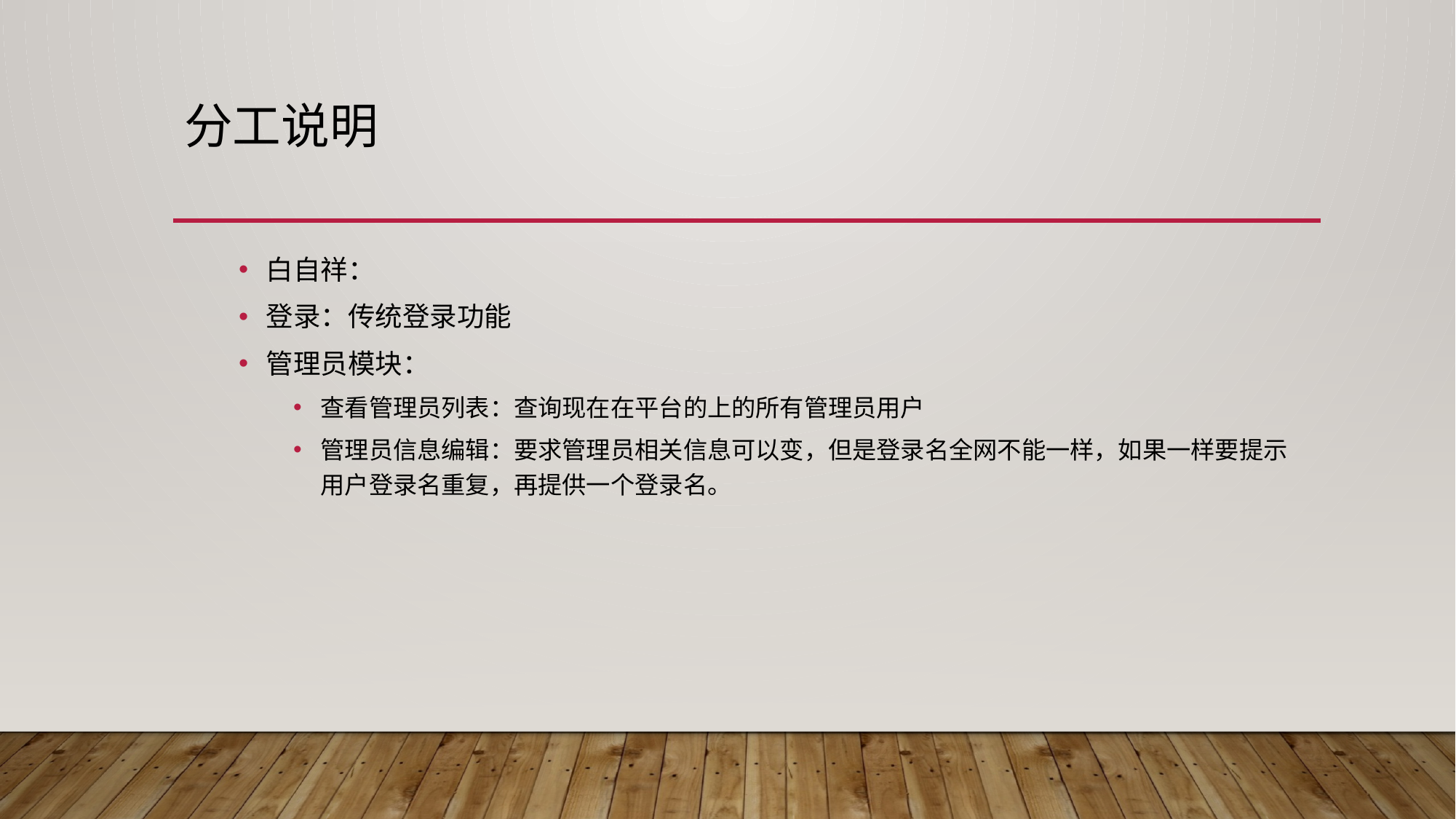

# 分工说明
白自祥：
登录：传统登录功能
管理员模块：
查看管理员列表：查询现在在平台的上的所有管理员用户
管理员信息编辑：要求管理员相关信息可以变，但是登录名全网不能一样，如果一样要提示用户登录名重复，再提供一个登录名。